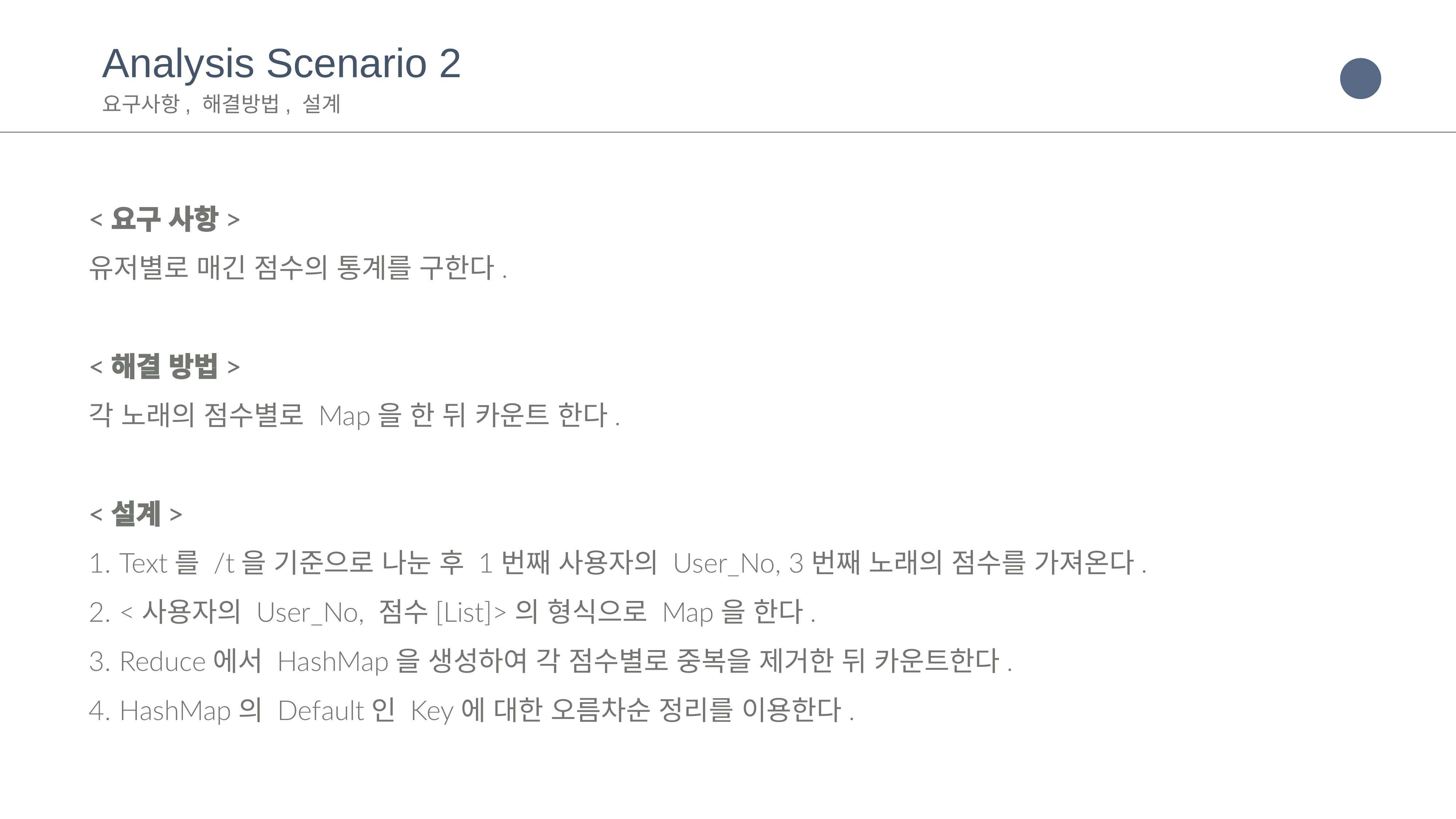

Analysis Scenario 2
요구사항, 해결방법, 설계
14
<요구 사항>
유저별로 매긴 점수의 통계를 구한다.

<해결 방법>
각 노래의 점수별로 Map을 한 뒤 카운트 한다.

<설계>
Text를 /t을 기준으로 나눈 후 1번째 사용자의 User_No, 3번째 노래의 점수를 가져온다.
<사용자의 User_No, 점수[List]>의 형식으로 Map을 한다.
Reduce에서 HashMap을 생성하여 각 점수별로 중복을 제거한 뒤 카운트한다.
HashMap의 Default인 Key에 대한 오름차순 정리를 이용한다.